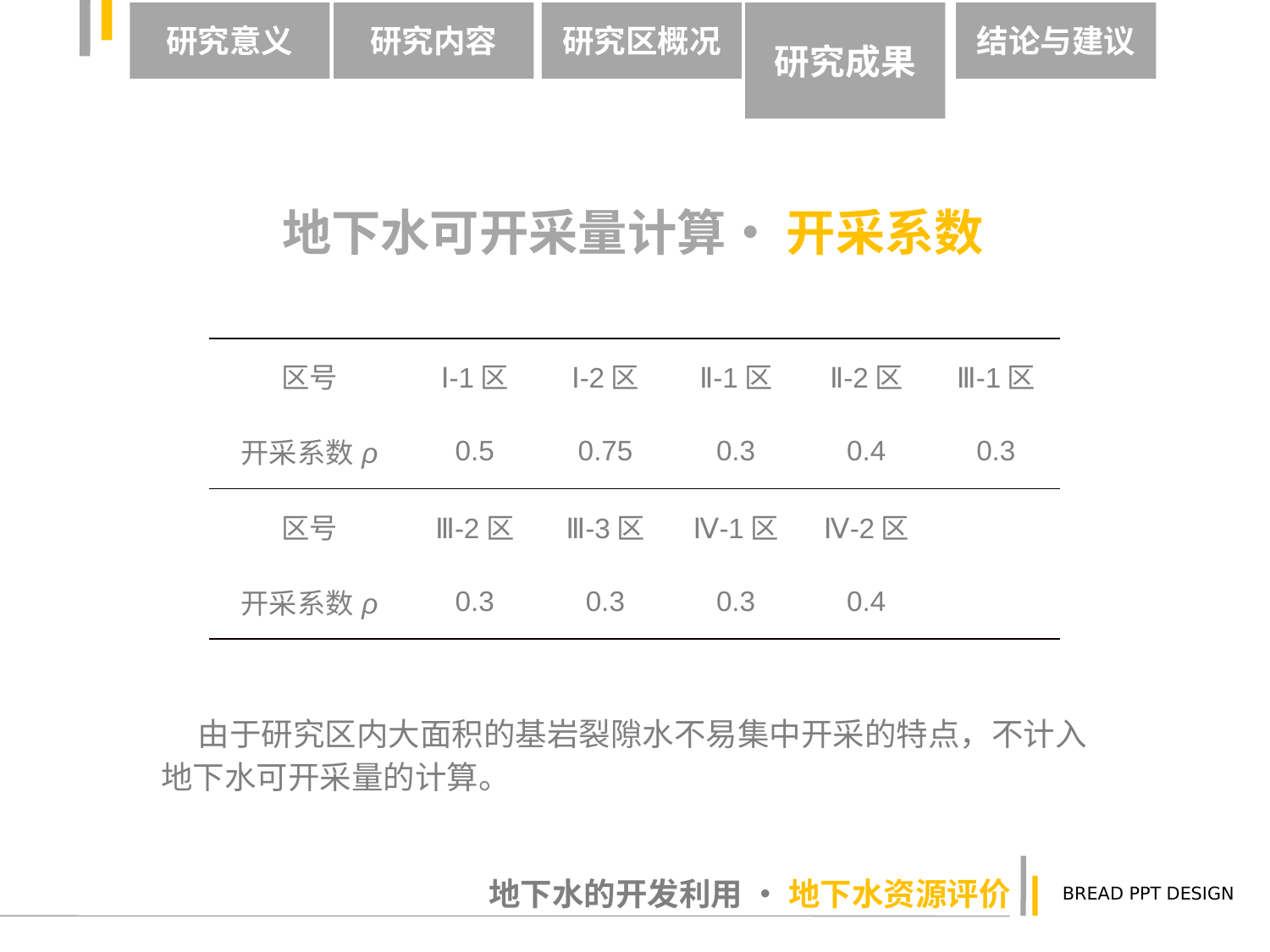

研究意义
研究内容
研究区概况
研究成果
结论与建议
# 地下水可开采量计算• 开采系数
| 区号 | Ⅰ-1区 | Ⅰ-2区 | Ⅱ-1区 | Ⅱ-2区 | Ⅲ-1区 |
| --- | --- | --- | --- | --- | --- |
| 开采系数ρ | 0.5 | 0.75 | 0.3 | 0.4 | 0.3 |
| 区号 | Ⅲ-2区 | Ⅲ-3区 | Ⅳ-1区 | Ⅳ-2区 |  |
| 开采系数ρ | 0.3 | 0.3 | 0.3 | 0.4 |  |
    由于研究区内大面积的基岩裂隙水不易集中开采的特点，不计入地下水可开采量的计算。
地下水的开发利用 • 地下水资源评价